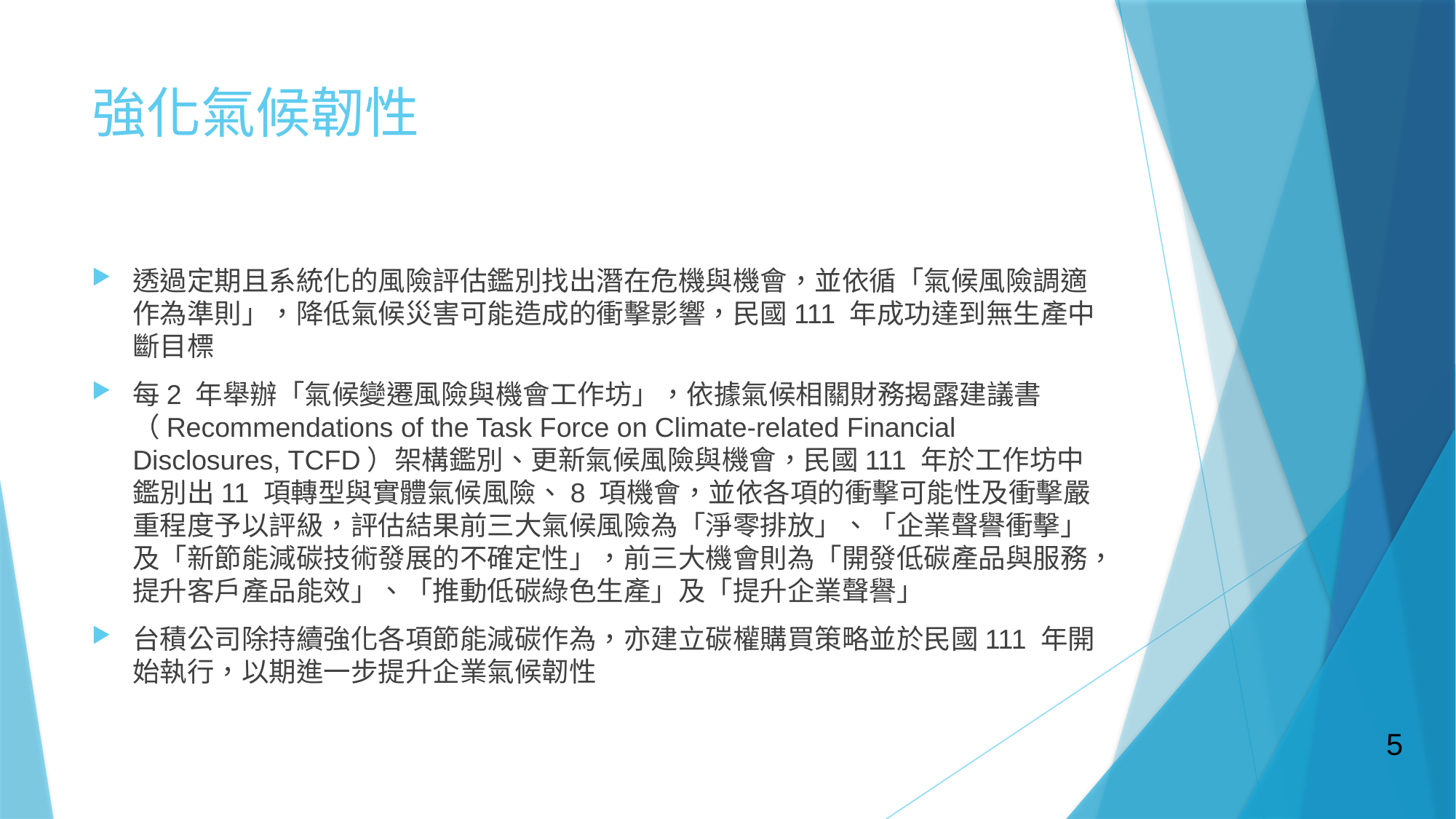

# 強化氣候韌性
透過定期且系統化的風險評估鑑別找出潛在危機與機會，並依循「氣候風險調適作為準則」，降低氣候災害可能造成的衝擊影響，民國111 年成功達到無生產中斷目標
每2 年舉辦「氣候變遷風險與機會工作坊」，依據氣候相關財務揭露建議書（Recommendations of the Task Force on Climate-related Financial Disclosures, TCFD）架構鑑別、更新氣候風險與機會，民國111 年於工作坊中鑑別出11 項轉型與實體氣候風險、8 項機會，並依各項的衝擊可能性及衝擊嚴重程度予以評級，評估結果前三大氣候風險為「淨零排放」、「企業聲譽衝擊」及「新節能減碳技術發展的不確定性」，前三大機會則為「開發低碳產品與服務，提升客戶產品能效」、「推動低碳綠色生產」及「提升企業聲譽」
台積公司除持續強化各項節能減碳作為，亦建立碳權購買策略並於民國111 年開始執行，以期進一步提升企業氣候韌性
5